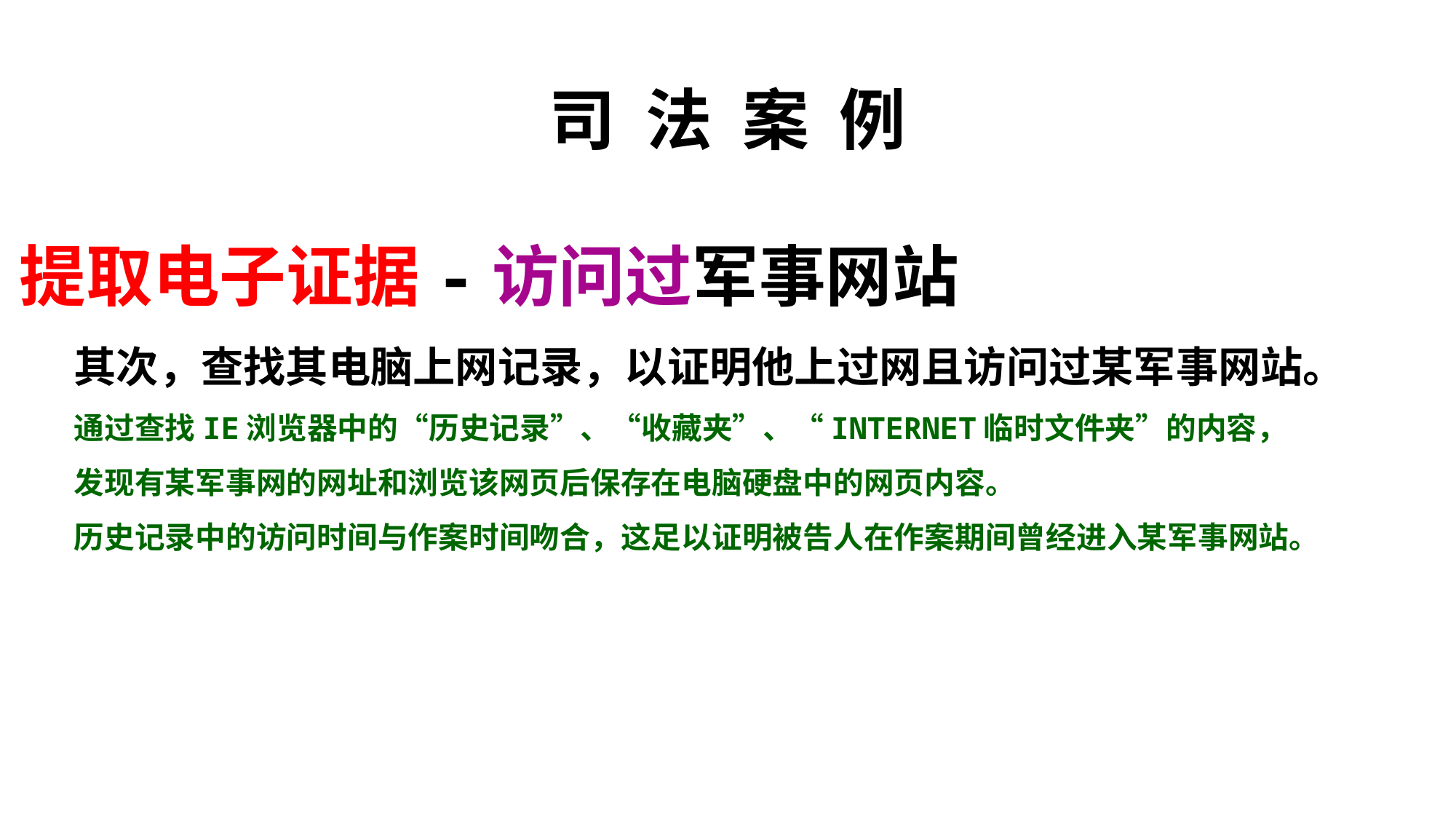

# 司  法  案  例
提取电子证据-访问过军事网站
其次，查找其电脑上网记录，以证明他上过网且访问过某军事网站。
通过查找IE浏览器中的“历史记录”、“收藏夹”、“INTERNET临时文件夹”的内容，
发现有某军事网的网址和浏览该网页后保存在电脑硬盘中的网页内容。
历史记录中的访问时间与作案时间吻合，这足以证明被告人在作案期间曾经进入某军事网站。